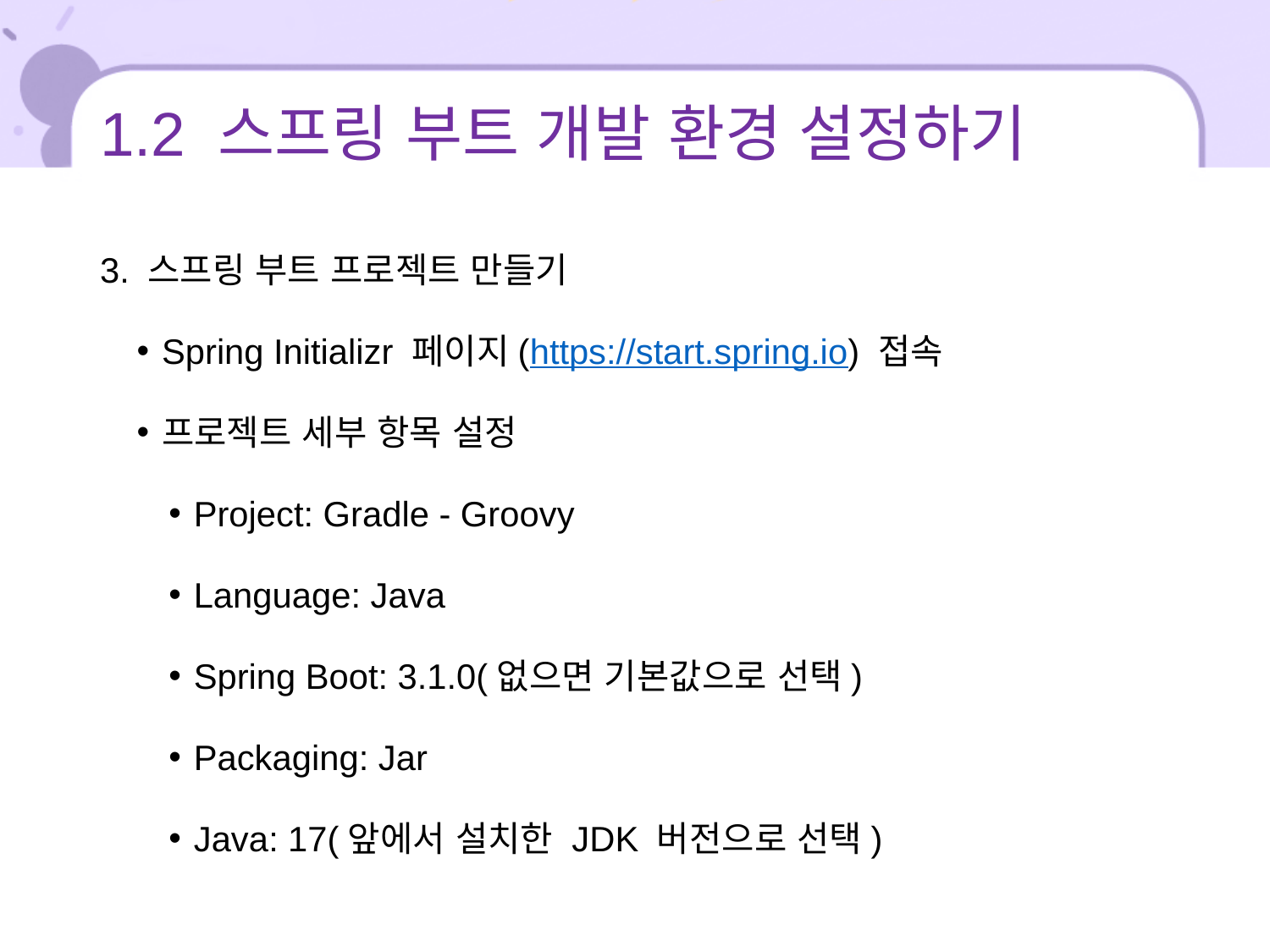

# 1.2 스프링 부트 개발 환경 설정하기
3. 스프링 부트 프로젝트 만들기
Spring Initializr 페이지(https://start.spring.io) 접속
프로젝트 세부 항목 설정
Project: Gradle - Groovy
Language: Java
Spring Boot: 3.1.0(없으면 기본값으로 선택)
Packaging: Jar
Java: 17(앞에서 설치한 JDK 버전으로 선택)